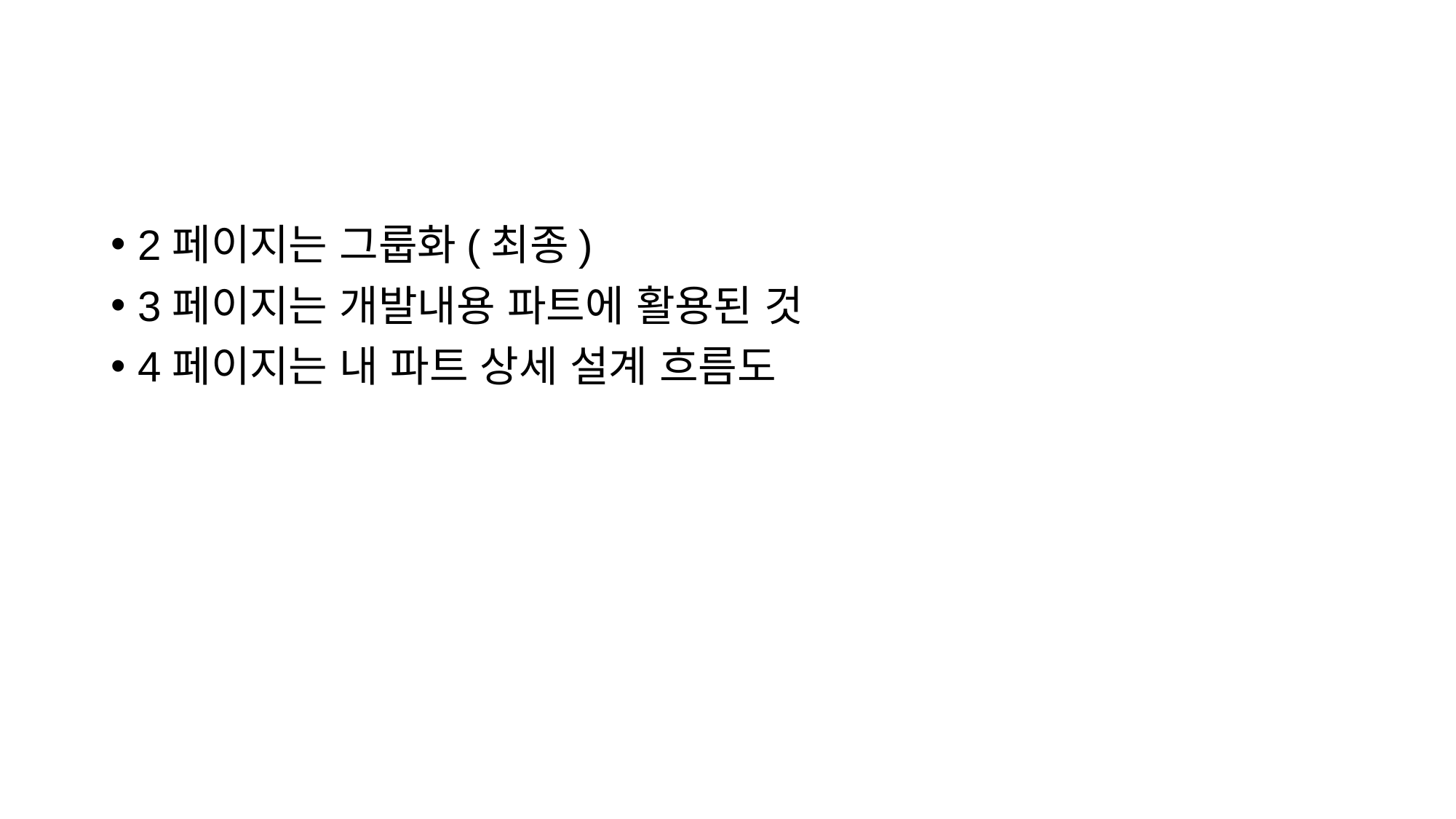

#
2페이지는 그룹화(최종)
3페이지는 개발내용 파트에 활용된 것
4페이지는 내 파트 상세 설계 흐름도